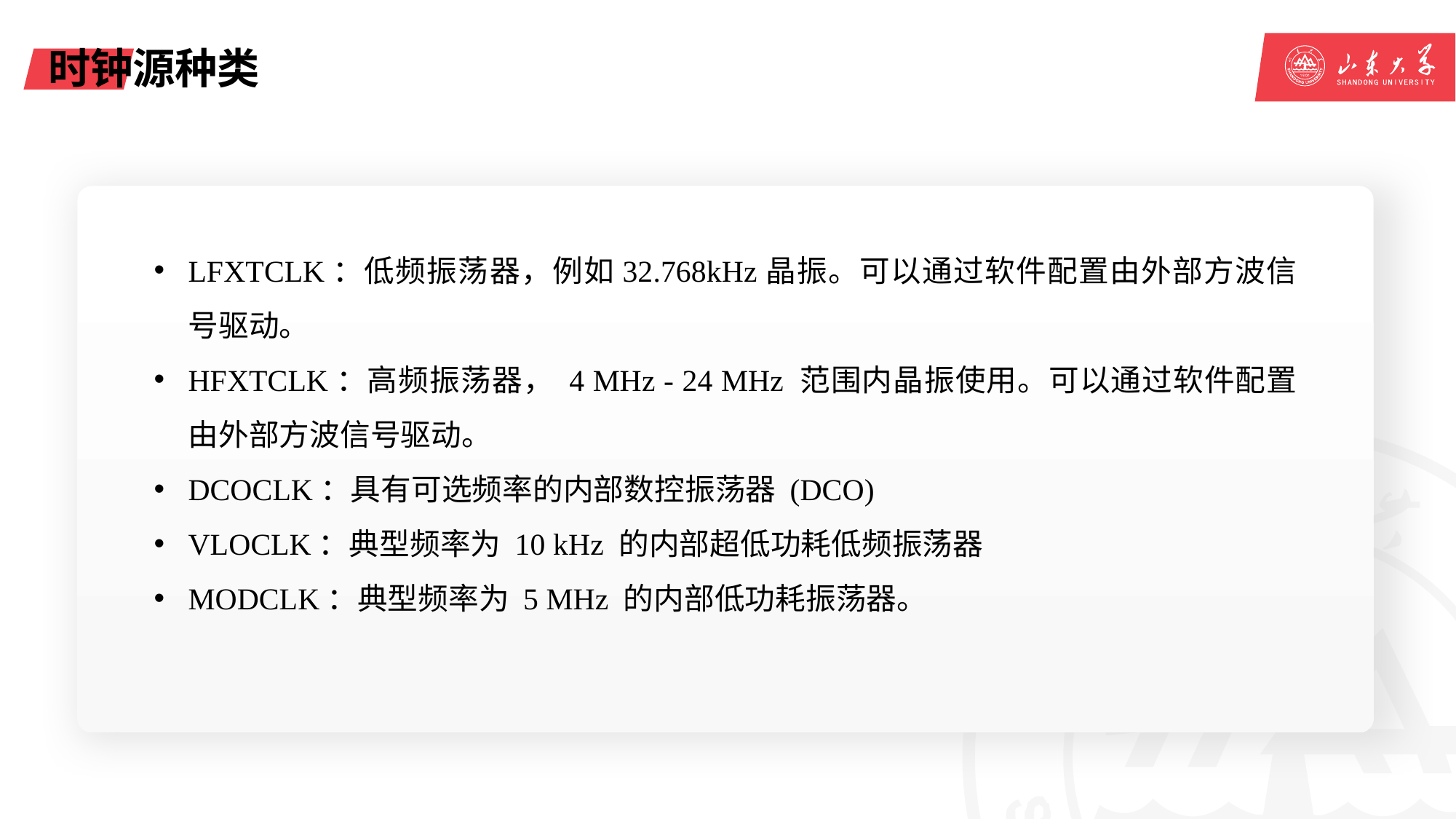

# 时钟源种类

LFXTCLK：低频振荡器，例如32.768kHz晶振。可以通过软件配置由外部方波信号驱动。
HFXTCLK：高频振荡器， 4 MHz - 24 MHz 范围内晶振使用。可以通过软件配置由外部方波信号驱动。
DCOCLK：具有可选频率的内部数控振荡器 (DCO)
VLOCLK：典型频率为 10 kHz 的内部超低功耗低频振荡器
MODCLK：典型频率为 5 MHz 的内部低功耗振荡器。